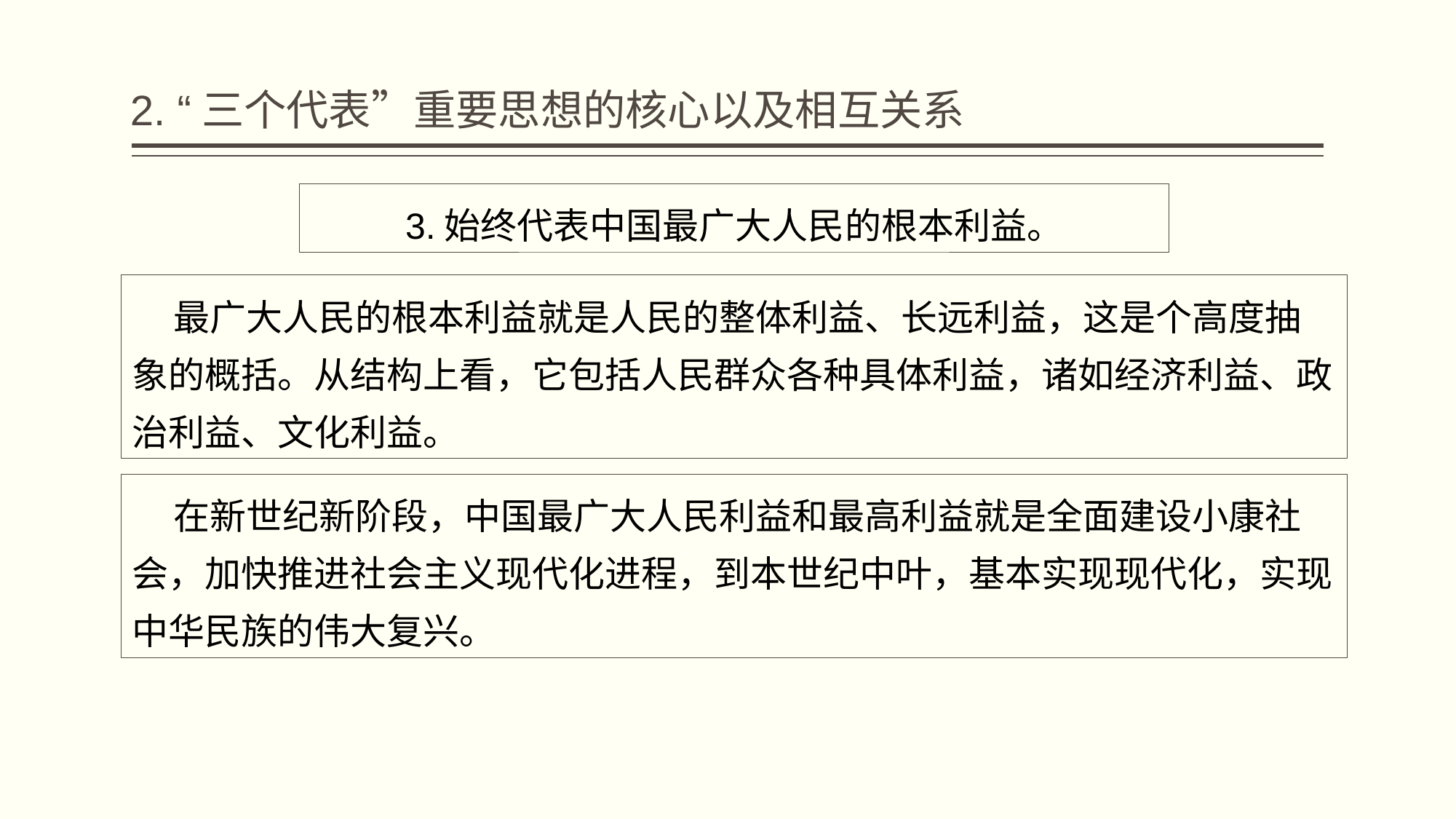

# 2. “三个代表”重要思想的核心以及相互关系
3.始终代表中国最广大人民的根本利益。
    最广大人民的根本利益就是人民的整体利益、长远利益，这是个高度抽象的概括。从结构上看，它包括人民群众各种具体利益，诸如经济利益、政治利益、文化利益。
    在新世纪新阶段，中国最广大人民利益和最高利益就是全面建设小康社会，加快推进社会主义现代化进程，到本世纪中叶，基本实现现代化，实现中华民族的伟大复兴。